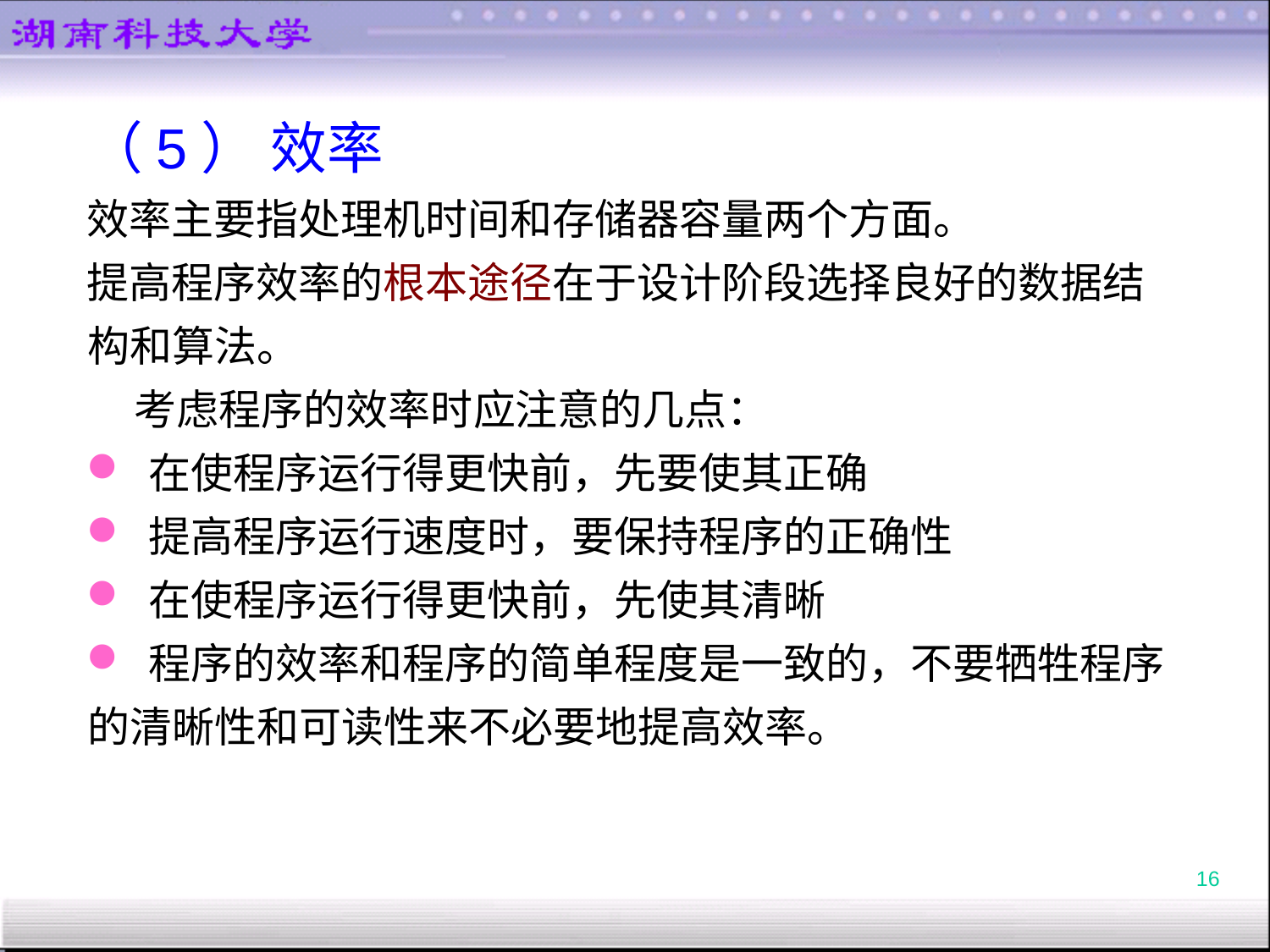

（5） 效率
效率主要指处理机时间和存储器容量两个方面。
提高程序效率的根本途径在于设计阶段选择良好的数据结构和算法。
    考虑程序的效率时应注意的几点：
 在使程序运行得更快前，先要使其正确
 提高程序运行速度时，要保持程序的正确性
 在使程序运行得更快前，先使其清晰
 程序的效率和程序的简单程度是一致的，不要牺牲程序的清晰性和可读性来不必要地提高效率。
16